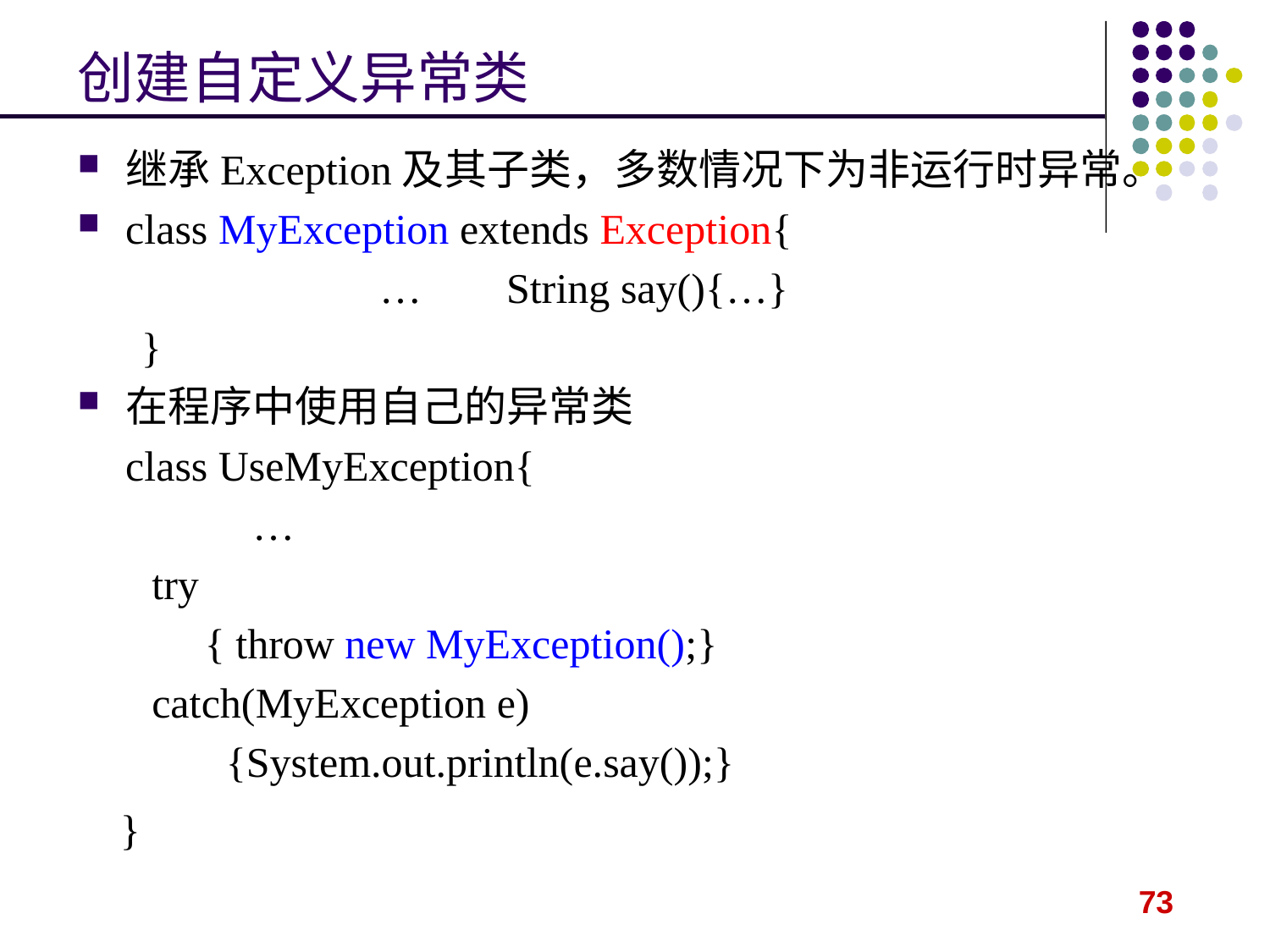

# 创建自定义异常类
继承Exception及其子类，多数情况下为非运行时异常。
class MyException extends Exception{
			…	String say(){…}
      }
在程序中使用自己的异常类
	class UseMyException{
		…
       try
            { throw new MyException();}
       catch(MyException e)
              {System.out.println(e.say());}
    }